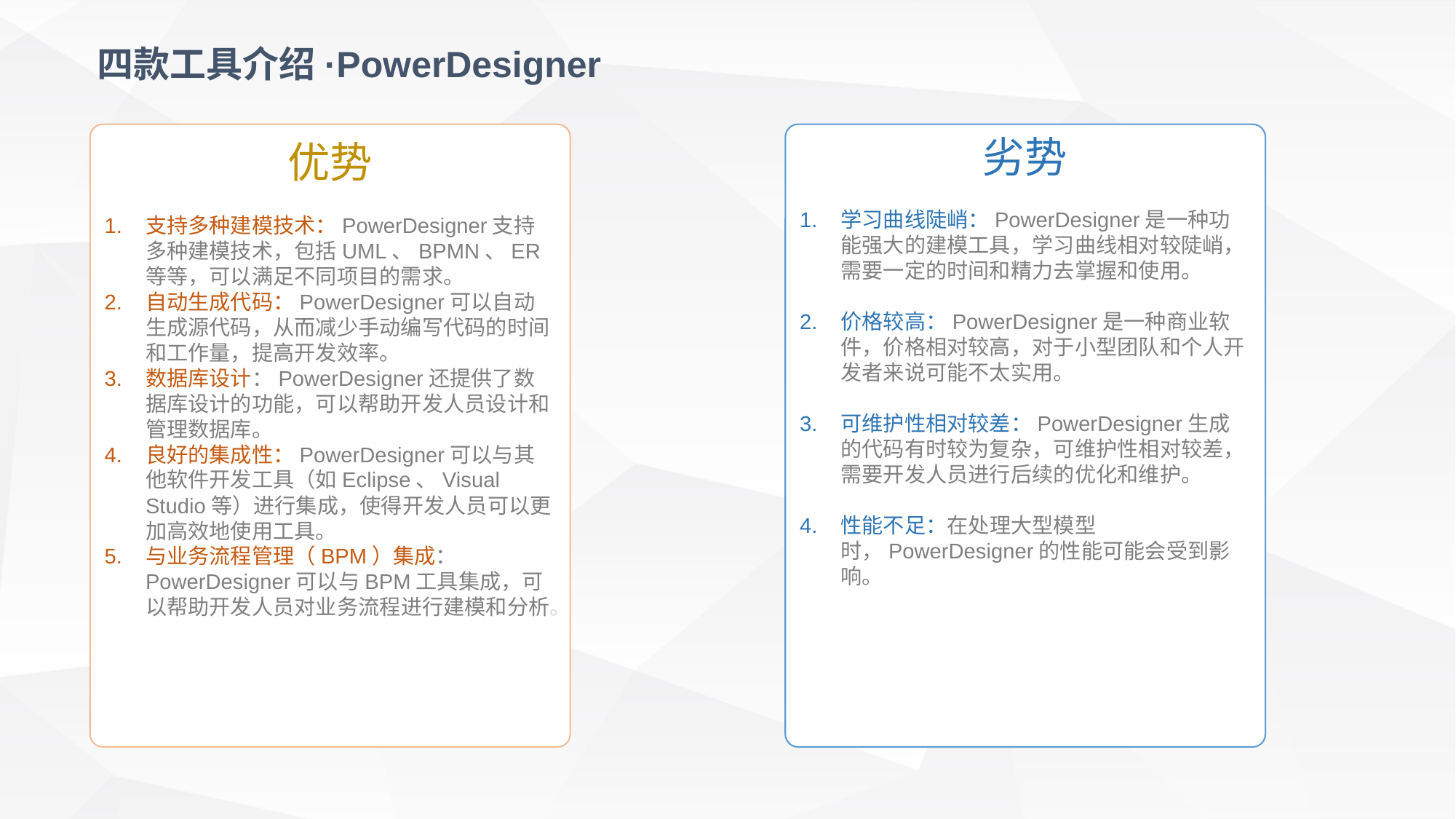

四款工具介绍·PowerDesigner

优势

支持多种建模技术：PowerDesigner支持多种建模技术，包括UML、BPMN、ER等等，可以满足不同项目的需求。
自动生成代码：PowerDesigner可以自动生成源代码，从而减少手动编写代码的时间和工作量，提高开发效率。
数据库设计：PowerDesigner还提供了数据库设计的功能，可以帮助开发人员设计和管理数据库。
良好的集成性：PowerDesigner可以与其他软件开发工具（如Eclipse、Visual Studio等）进行集成，使得开发人员可以更加高效地使用工具。
与业务流程管理（BPM）集成：PowerDesigner可以与BPM工具集成，可以帮助开发人员对业务流程进行建模和分析。

劣势

学习曲线陡峭：PowerDesigner是一种功能强大的建模工具，学习曲线相对较陡峭，需要一定的时间和精力去掌握和使用。

价格较高：PowerDesigner是一种商业软件，价格相对较高，对于小型团队和个人开发者来说可能不太实用。

可维护性相对较差：PowerDesigner生成的代码有时较为复杂，可维护性相对较差，需要开发人员进行后续的优化和维护。

性能不足：在处理大型模型时，PowerDesigner的性能可能会受到影响。